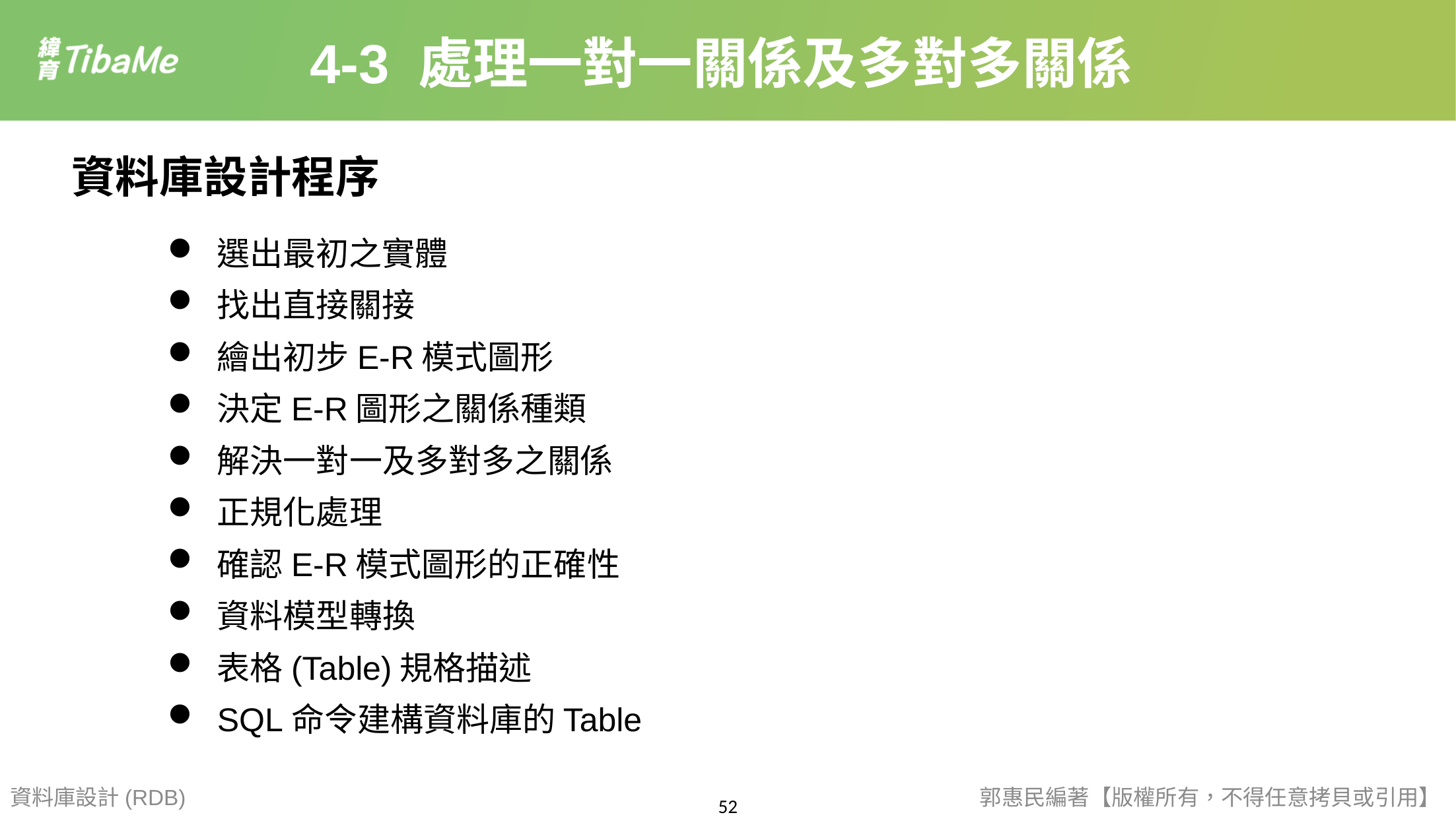

4-3 處理一對一關係及多對多關係

資料庫設計程序
選出最初之實體
找出直接關接
繪出初步E-R模式圖形
決定E-R圖形之關係種類
解決一對一及多對多之關係
正規化處理
確認E-R模式圖形的正確性
資料模型轉換
表格(Table)規格描述
SQL命令建構資料庫的Table
資料庫設計(RDB)
郭惠民編著【版權所有，不得任意拷貝或引用】